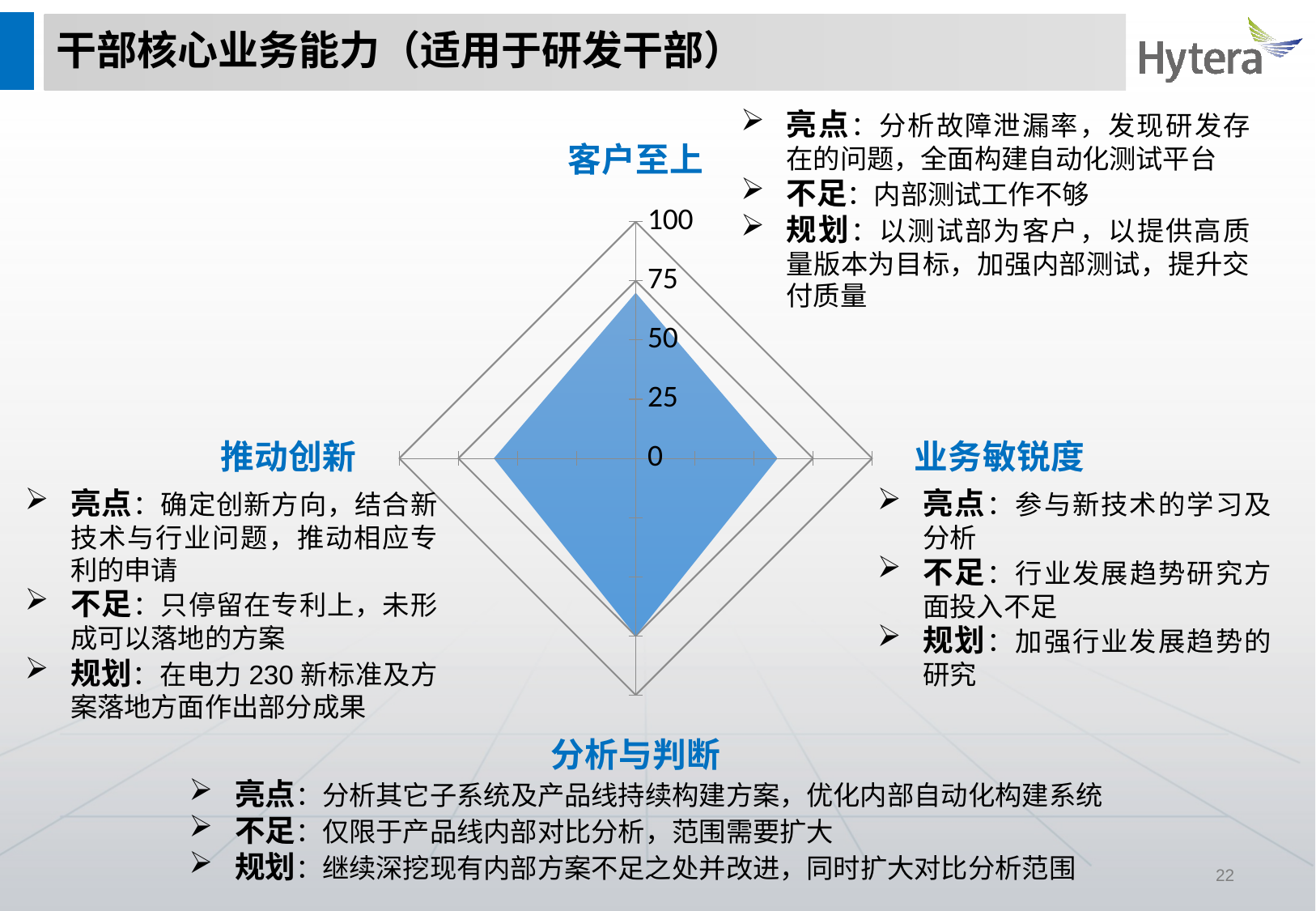

# 干部核心业务能力（适用于研发干部）
亮点：分析故障泄漏率，发现研发存在的问题，全面构建自动化测试平台
不足：内部测试工作不够
规划：以测试部为客户，以提供高质量版本为目标，加强内部测试，提升交付质量

### Chart

| Category | 系列 1 |
|---|---|
| 客户至上 | 70.0 |
| 业务敏锐度 | 60.0 |
| 分析与判断 | 75.0 |
| 推动创新 | 60.0 |
亮点：确定创新方向，结合新技术与行业问题，推动相应专利的申请
不足：只停留在专利上，未形成可以落地的方案
规划：在电力230新标准及方案落地方面作出部分成果
亮点：参与新技术的学习及分析
不足：行业发展趋势研究方面投入不足
规划：加强行业发展趋势的研究
亮点：分析其它子系统及产品线持续构建方案，优化内部自动化构建系统
不足：仅限于产品线内部对比分析，范围需要扩大
规划：继续深挖现有内部方案不足之处并改进，同时扩大对比分析范围